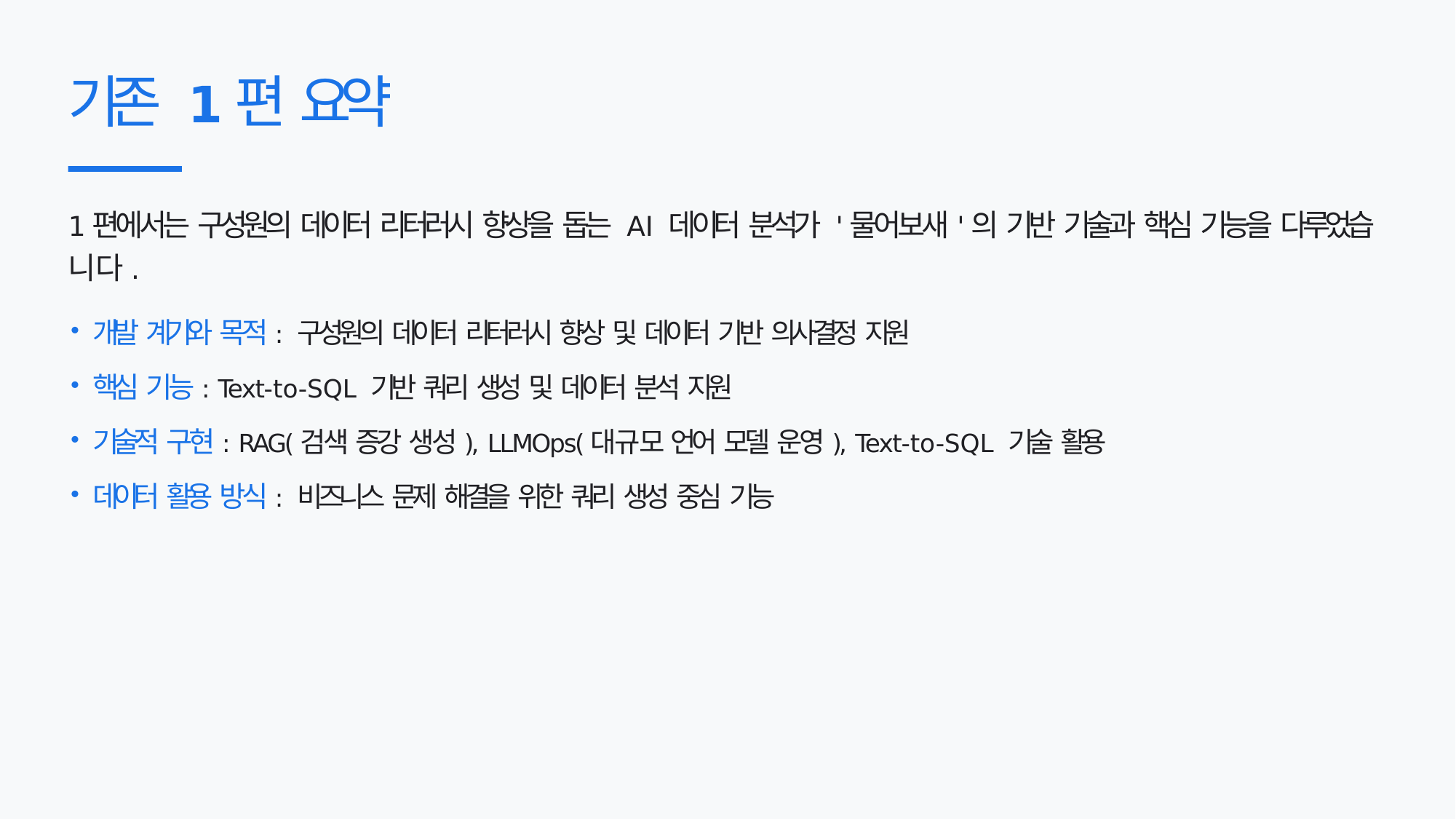

# 기존 1편 요약

1편에서는 구성원의 데이터 리터러시 향상을 돕는 AI 데이터 분석가 '물어보새'의 기반 기술과 핵심 기능을 다루었습 니다.
개발 계기와 목적: 구성원의 데이터 리터러시 향상 및 데이터 기반 의사결정 지원
핵심 기능: Text-to-SQL 기반 쿼리 생성 및 데이터 분석 지원
기술적 구현: RAG(검색 증강 생성), LLMOps(대규모 언어 모델 운영), Text-to-SQL 기술 활용
데이터 활용 방식: 비즈니스 문제 해결을 위한 쿼리 생성 중심 기능